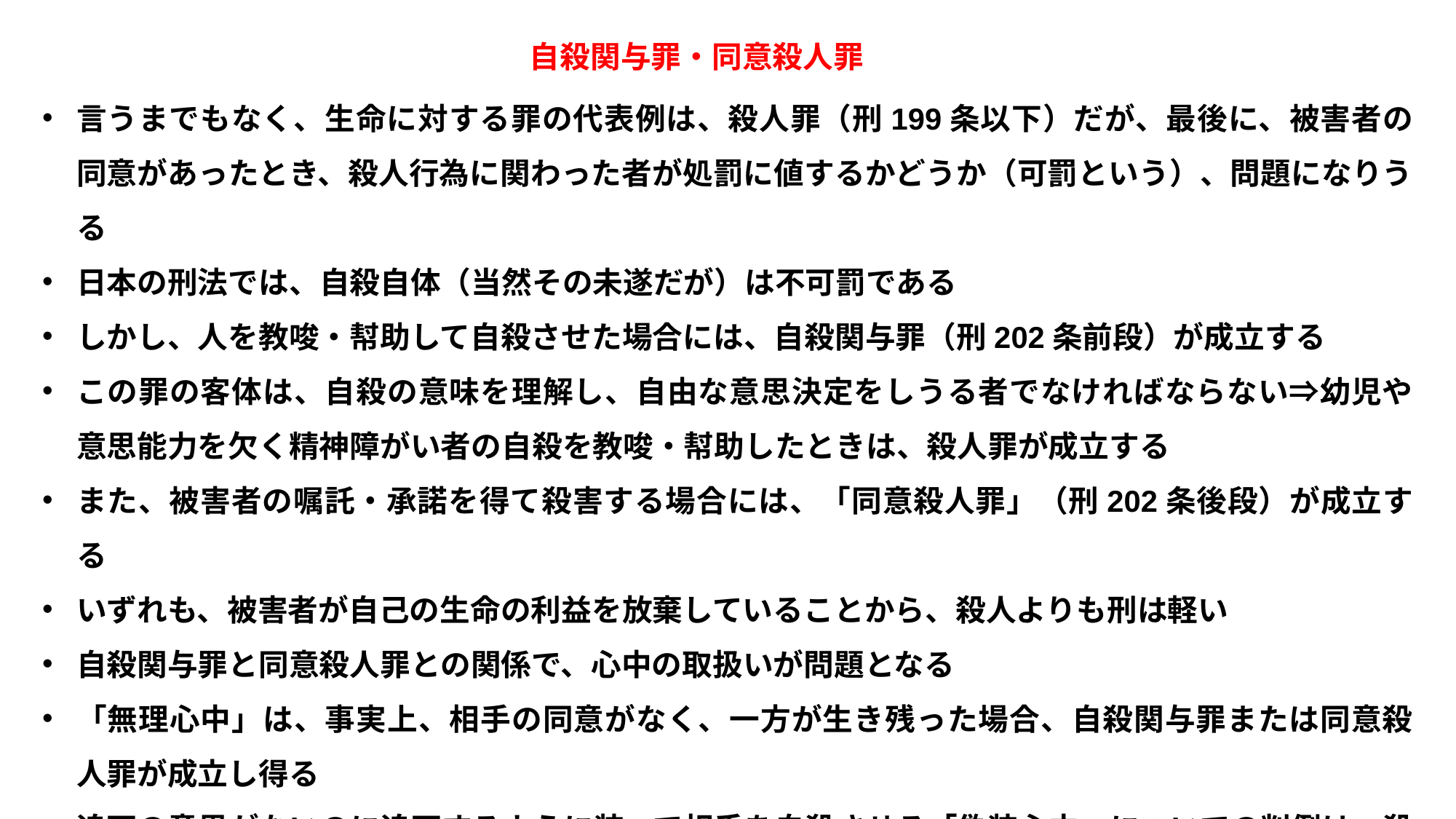

自殺関与罪・同意殺人罪
言うまでもなく、生命に対する罪の代表例は、殺人罪（刑199条以下）だが、最後に、被害者の同意があったとき、殺人行為に関わった者が処罰に値するかどうか（可罰という）、問題になりうる
日本の刑法では、自殺自体（当然その未遂だが）は不可罰である
しかし、人を教唆・幇助して自殺させた場合には、自殺関与罪（刑202条前段）が成立する
この罪の客体は、自殺の意味を理解し、自由な意思決定をしうる者でなければならない⇒幼児や意思能力を欠く精神障がい者の自殺を教唆・幇助したときは、殺人罪が成立する
また、被害者の嘱託・承諾を得て殺害する場合には、「同意殺人罪」（刑202条後段）が成立する
いずれも、被害者が自己の生命の利益を放棄していることから、殺人よりも刑は軽い
自殺関与罪と同意殺人罪との関係で、心中の取扱いが問題となる
「無理心中」は、事実上、相手の同意がなく、一方が生き残った場合、自殺関与罪または同意殺人罪が成立し得る
追死の意思がないのに追死するように装って相手を自殺させる「偽装心中」についての判例は、殺人罪の成立を認めている